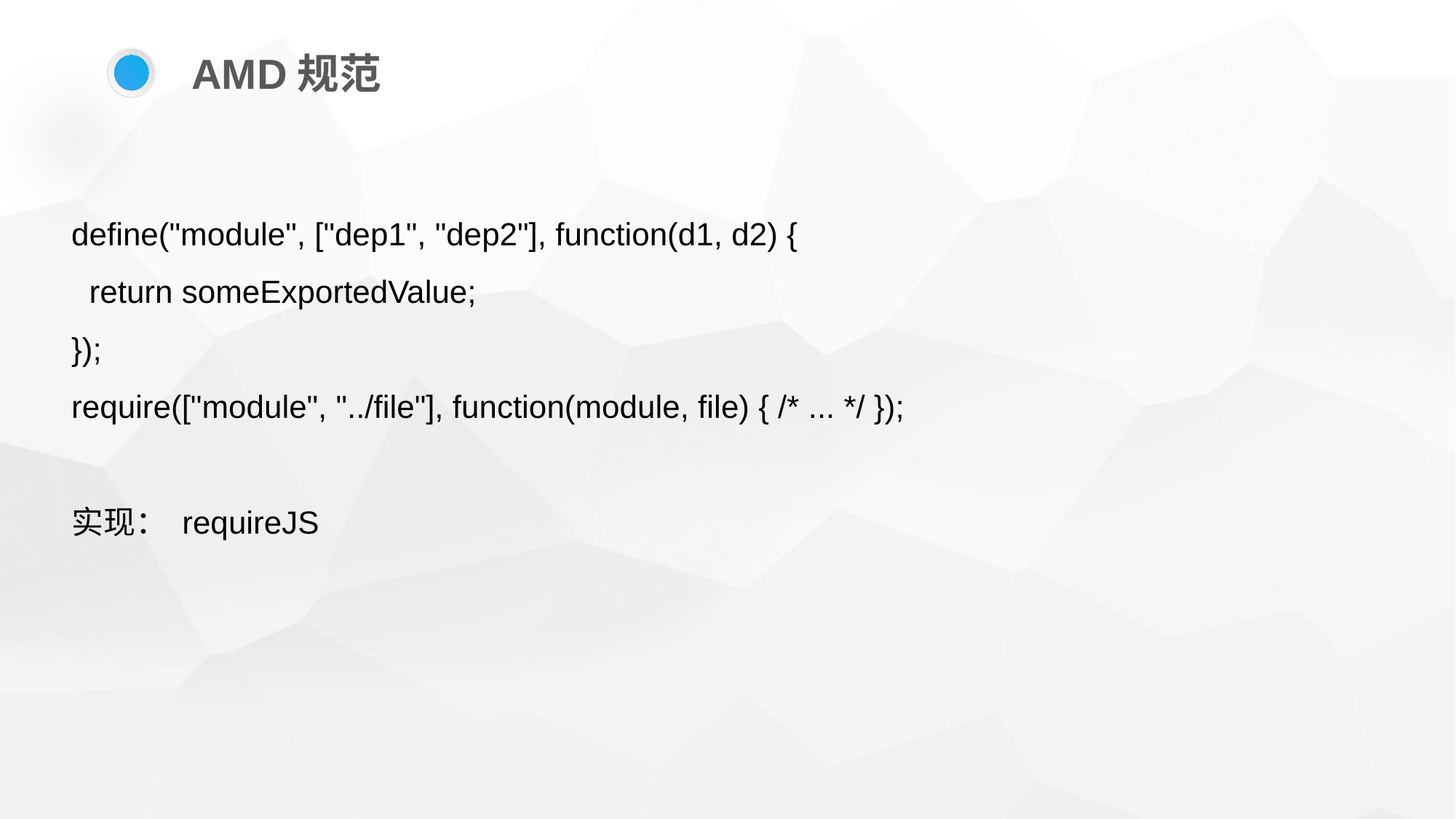

AMD规范

define("module", ["dep1", "dep2"], function(d1, d2) {
  return someExportedValue;
});
require(["module", "../file"], function(module, file) { /* ... */ });

实现： requireJS